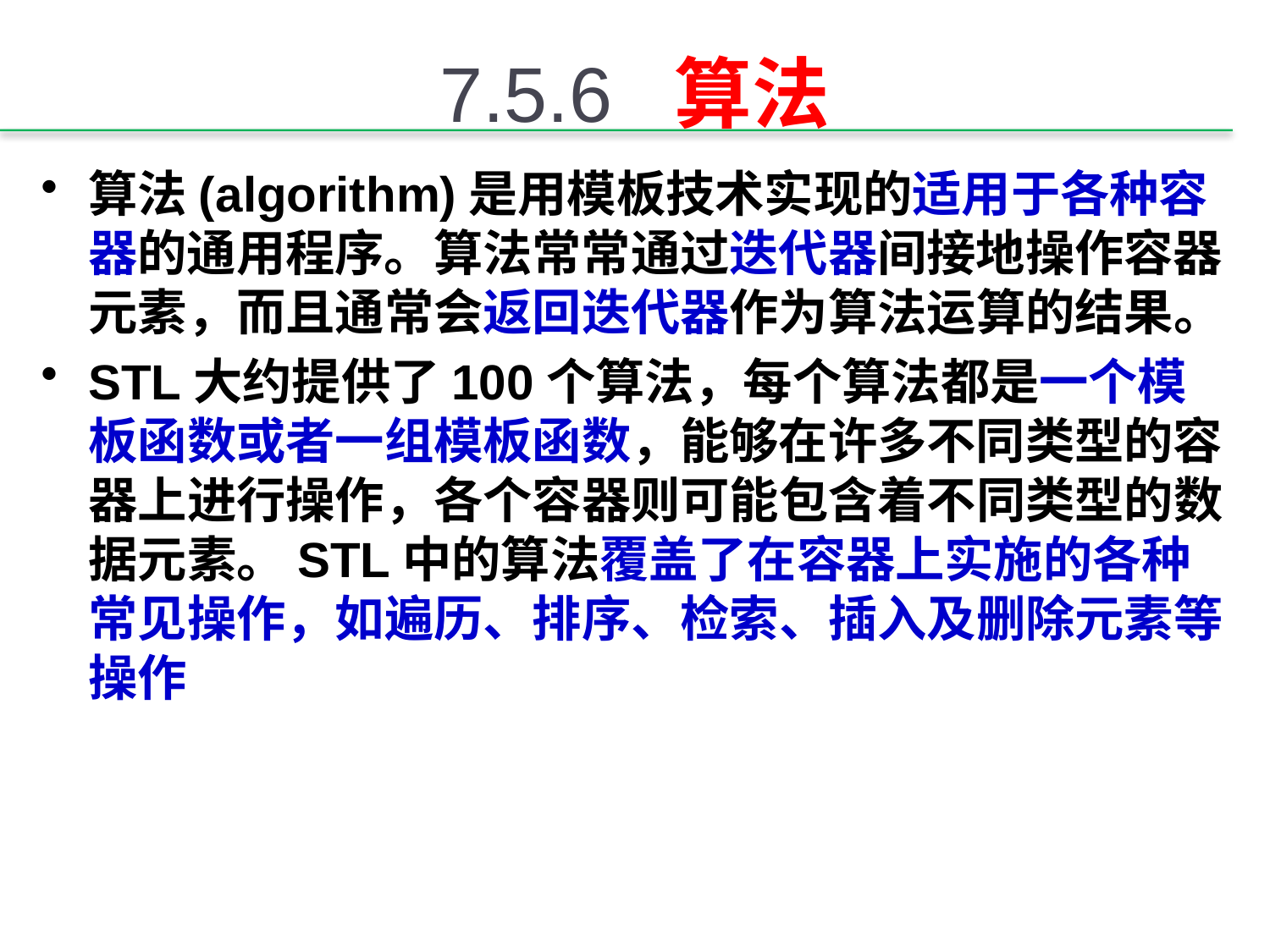

# 7.5.6  算法
算法(algorithm)是用模板技术实现的适用于各种容器的通用程序。算法常常通过迭代器间接地操作容器元素，而且通常会返回迭代器作为算法运算的结果。
STL大约提供了100个算法，每个算法都是一个模板函数或者一组模板函数，能够在许多不同类型的容器上进行操作，各个容器则可能包含着不同类型的数据元素。STL中的算法覆盖了在容器上实施的各种常见操作，如遍历、排序、检索、插入及删除元素等操作